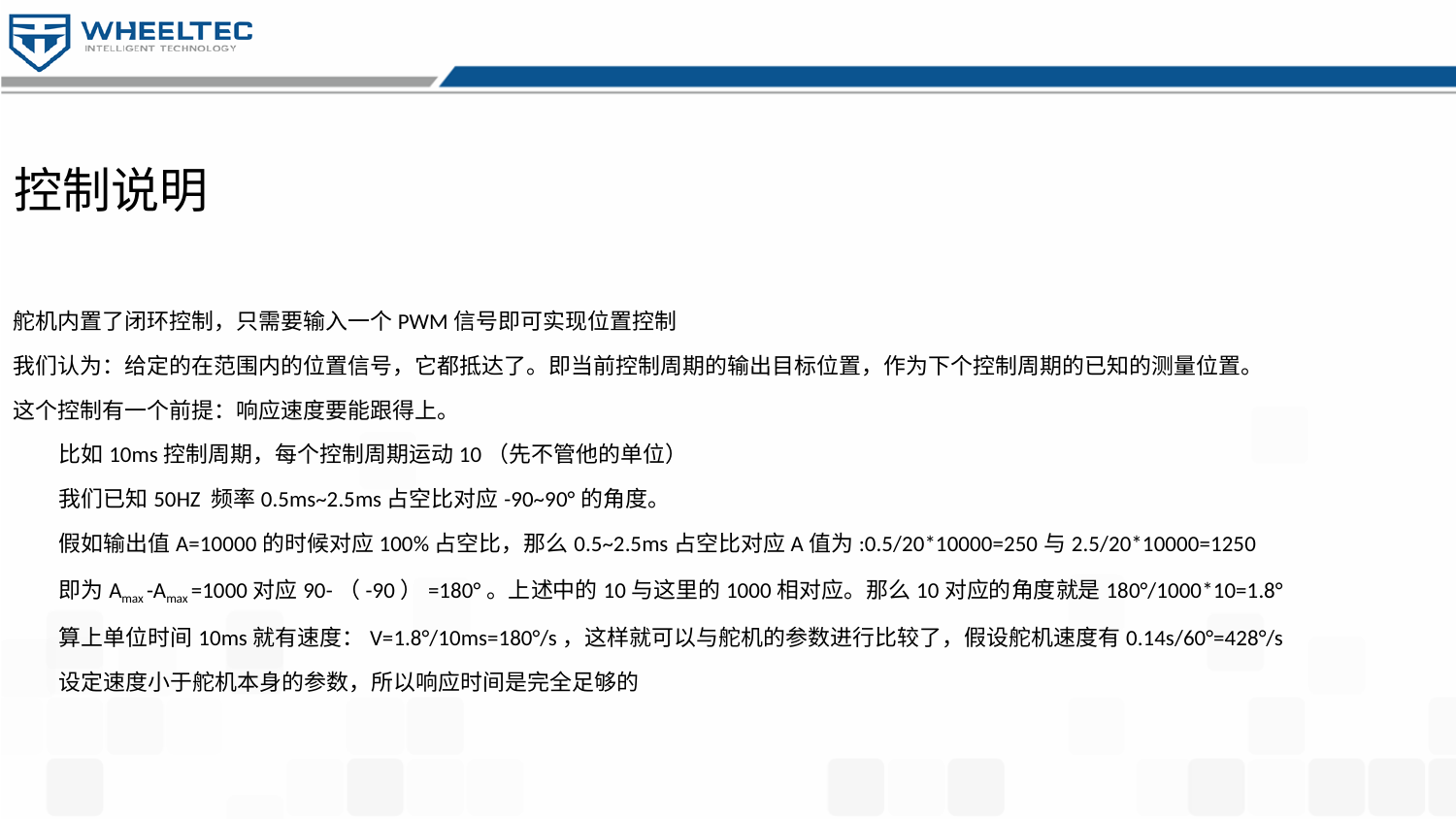

控制说明
舵机内置了闭环控制，只需要输入一个PWM信号即可实现位置控制
我们认为：给定的在范围内的位置信号，它都抵达了。即当前控制周期的输出目标位置，作为下个控制周期的已知的测量位置。
这个控制有一个前提：响应速度要能跟得上。
        比如10ms控制周期，每个控制周期运动10（先不管他的单位）
        我们已知50HZ 频率0.5ms~2.5ms占空比对应-90~90°的角度。
        假如输出值A=10000的时候对应100%占空比，那么0.5~2.5ms占空比对应A值为:0.5/20*10000=250与2.5/20*10000=1250
        即为Amax -Amax =1000对应90-（-90）=180°。上述中的10与这里的1000相对应。那么10对应的角度就是180°/1000*10=1.8°
        算上单位时间10ms就有速度：V=1.8°/10ms=180°/s，这样就可以与舵机的参数进行比较了，假设舵机速度有0.14s/60°=428°/s
        设定速度小于舵机本身的参数，所以响应时间是完全足够的